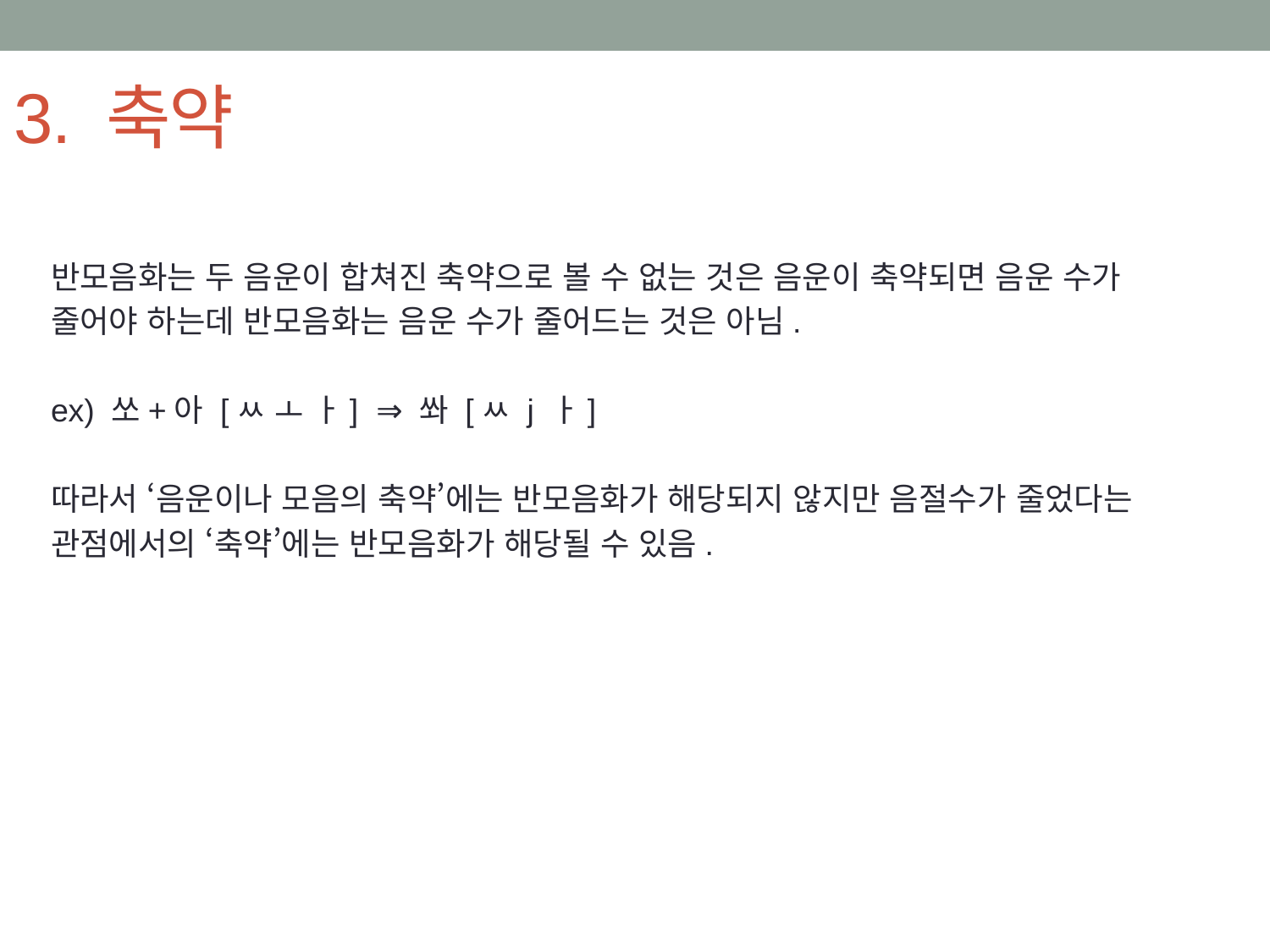

# 3. 축약

반모음화는 두 음운이 합쳐진 축약으로 볼 수 없는 것은 음운이 축약되면 음운 수가
줄어야 하는데 반모음화는 음운 수가 줄어드는 것은 아님.

ex) 쏘+아 [ㅆ ㅗ ㅏ]  ⇒ 쏴 [ㅆ j ㅏ]

따라서 ‘음운이나 모음의 축약’에는 반모음화가 해당되지 않지만 음절수가 줄었다는
관점에서의 ‘축약’에는 반모음화가 해당될 수 있음.